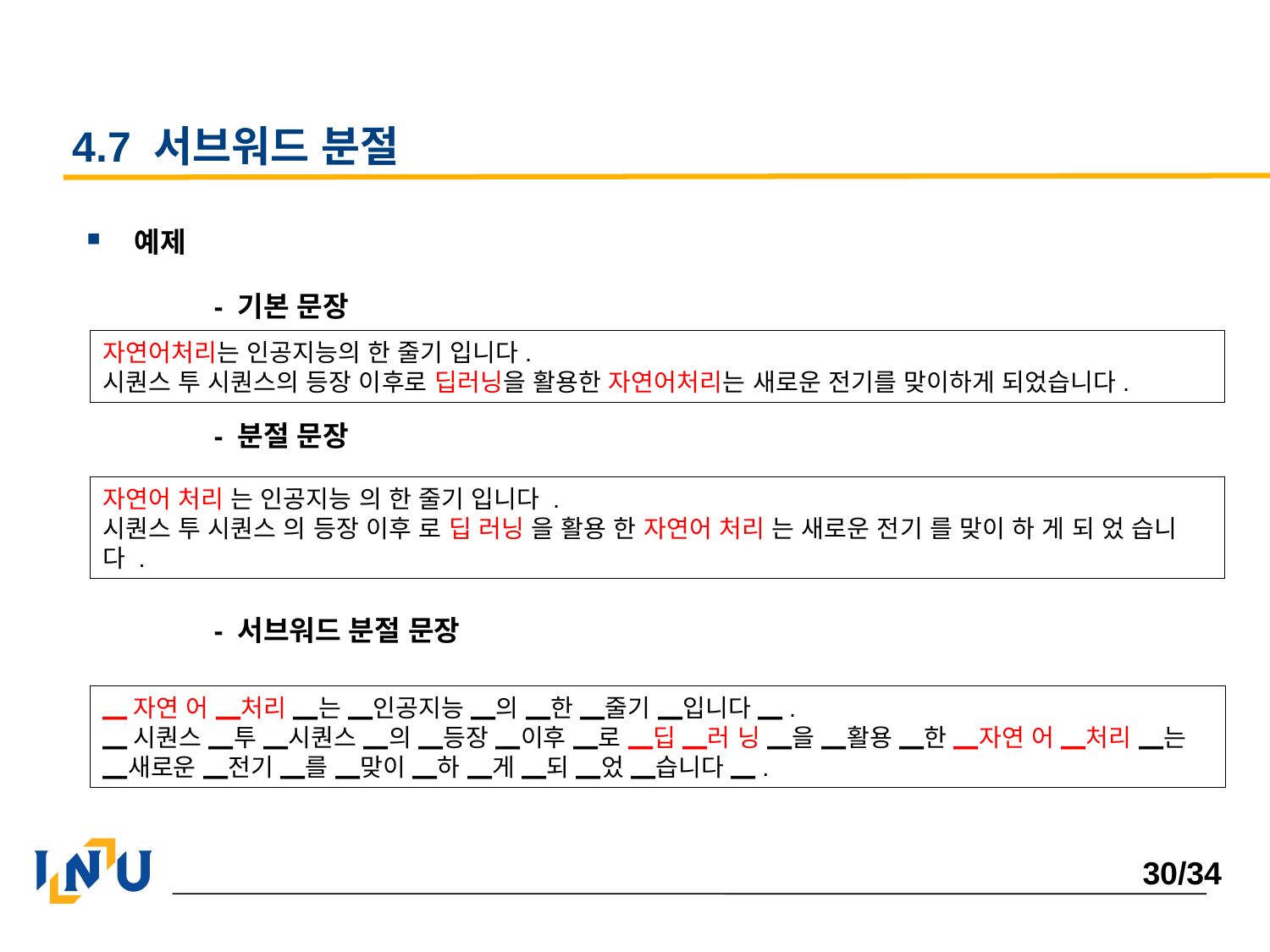

# 4.7 서브워드 분절
예제
	- 기본 문장

	- 분절 문장

	- 서브워드 분절 문장
자연어처리는 인공지능의 한 줄기 입니다.
시퀀스 투 시퀀스의 등장 이후로 딥러닝을 활용한 자연어처리는 새로운 전기를 맞이하게 되었습니다.
자연어 처리 는 인공지능 의 한 줄기 입니다 .
시퀀스 투 시퀀스 의 등장 이후 로 딥 러닝 을 활용 한 자연어 처리 는 새로운 전기 를 맞이 하 게 되 었 습니다 .
▁자연 어 ▁처리 ▁는 ▁인공지능 ▁의 ▁한 ▁줄기 ▁입니다 ▁.
▁시퀀스 ▁투 ▁시퀀스 ▁의 ▁등장 ▁이후 ▁로 ▁딥 ▁러 닝 ▁을 ▁활용 ▁한 ▁자연 어 ▁처리 ▁는 ▁새로운 ▁전기 ▁를 ▁맞이 ▁하 ▁게 ▁되 ▁었 ▁습니다 ▁.